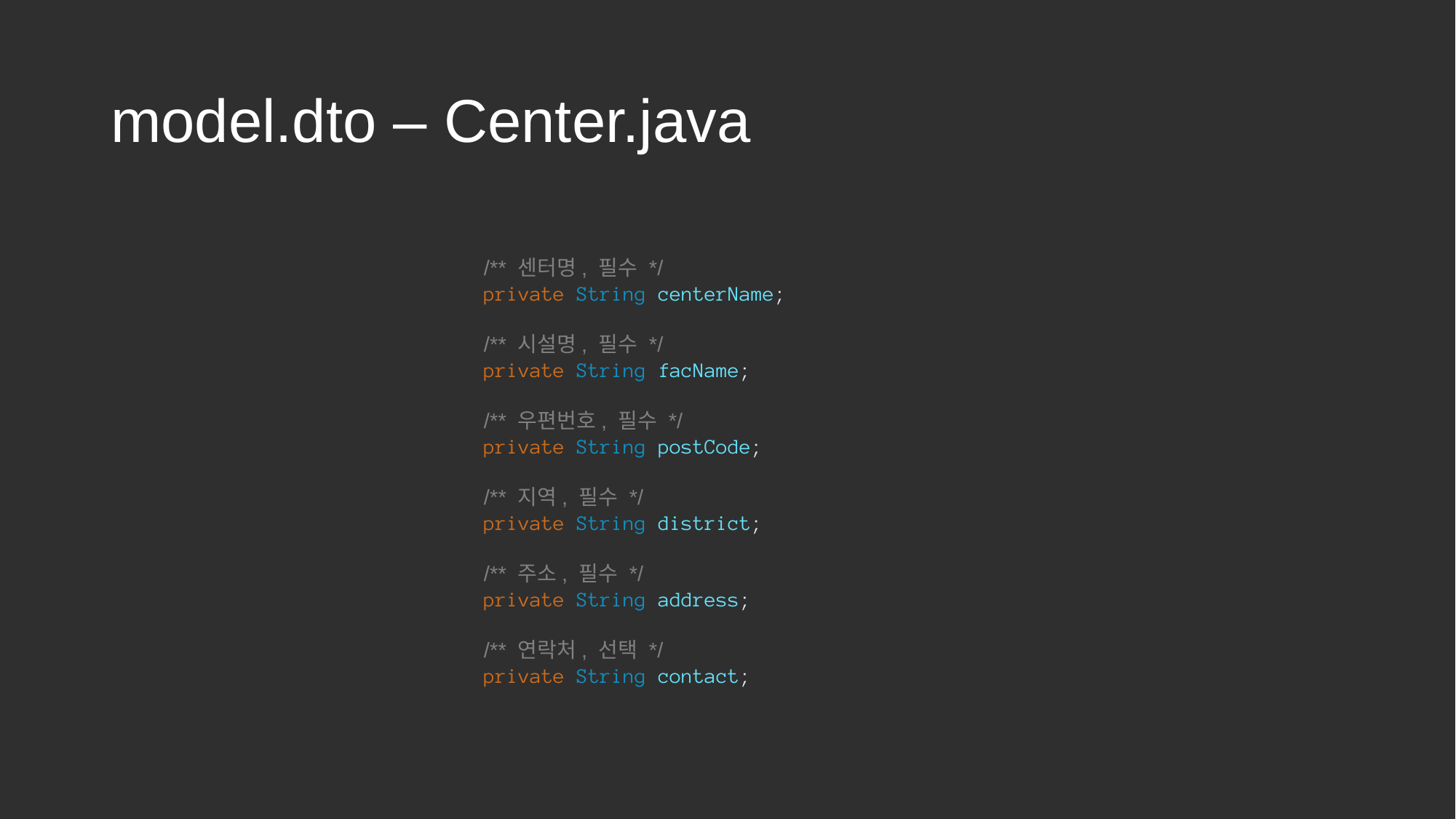

# model.dto – Center.java
/** 센터명, 필수 */
private String centerName;

/** 시설명, 필수 */
private String facName;

/** 우편번호, 필수 */
private String postCode;

/** 지역, 필수 */
private String district;

/** 주소, 필수 */
private String address;

/** 연락처, 선택 */
private String contact;